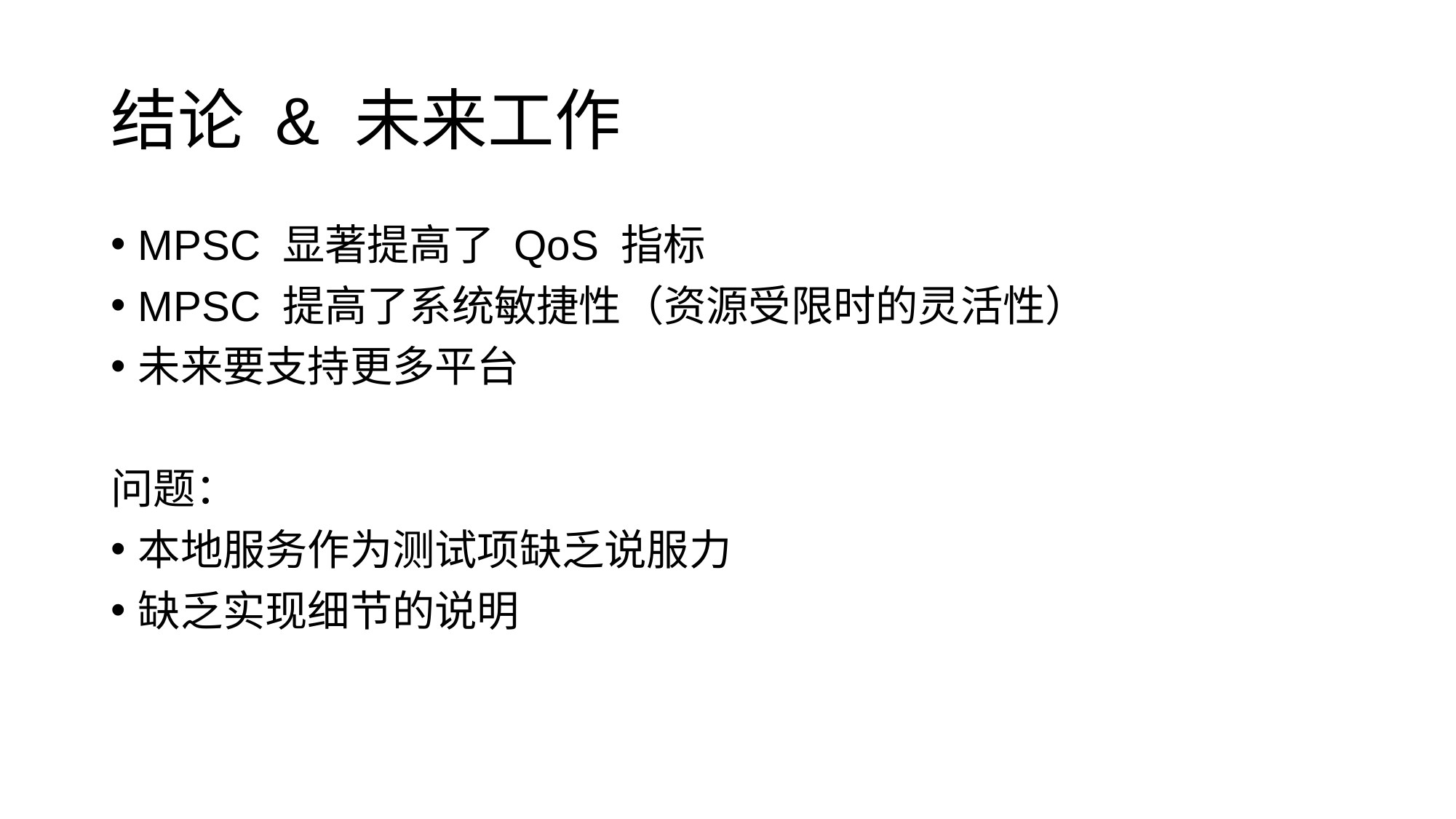

# 结论 & 未来工作
MPSC 显著提高了 QoS 指标
MPSC 提高了系统敏捷性（资源受限时的灵活性）
未来要支持更多平台

问题：
本地服务作为测试项缺乏说服力
缺乏实现细节的说明